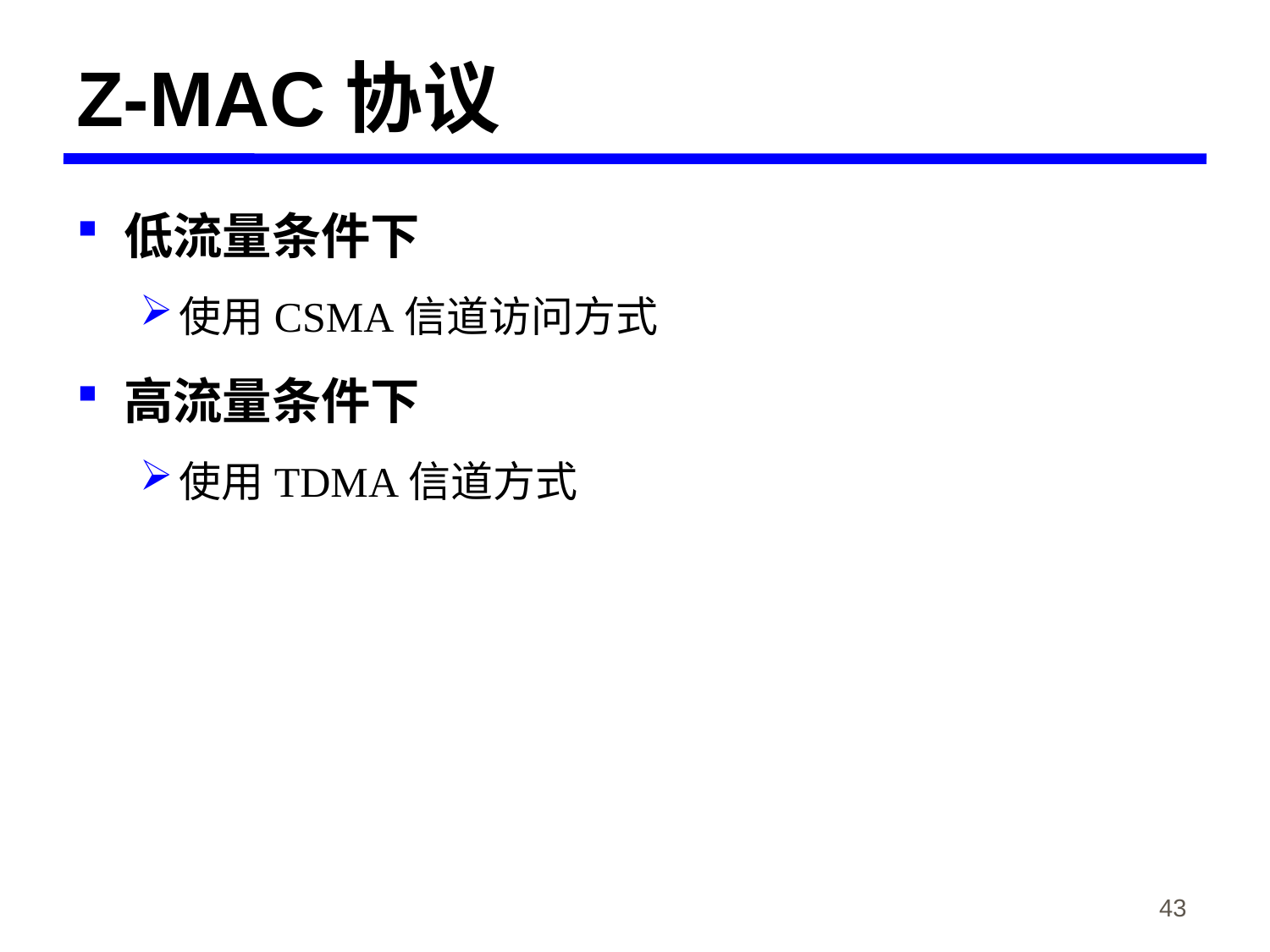

# Z-MAC协议
低流量条件下
使用CSMA信道访问方式
高流量条件下
使用TDMA信道方式
《物联网概论》-韩毅刚
43